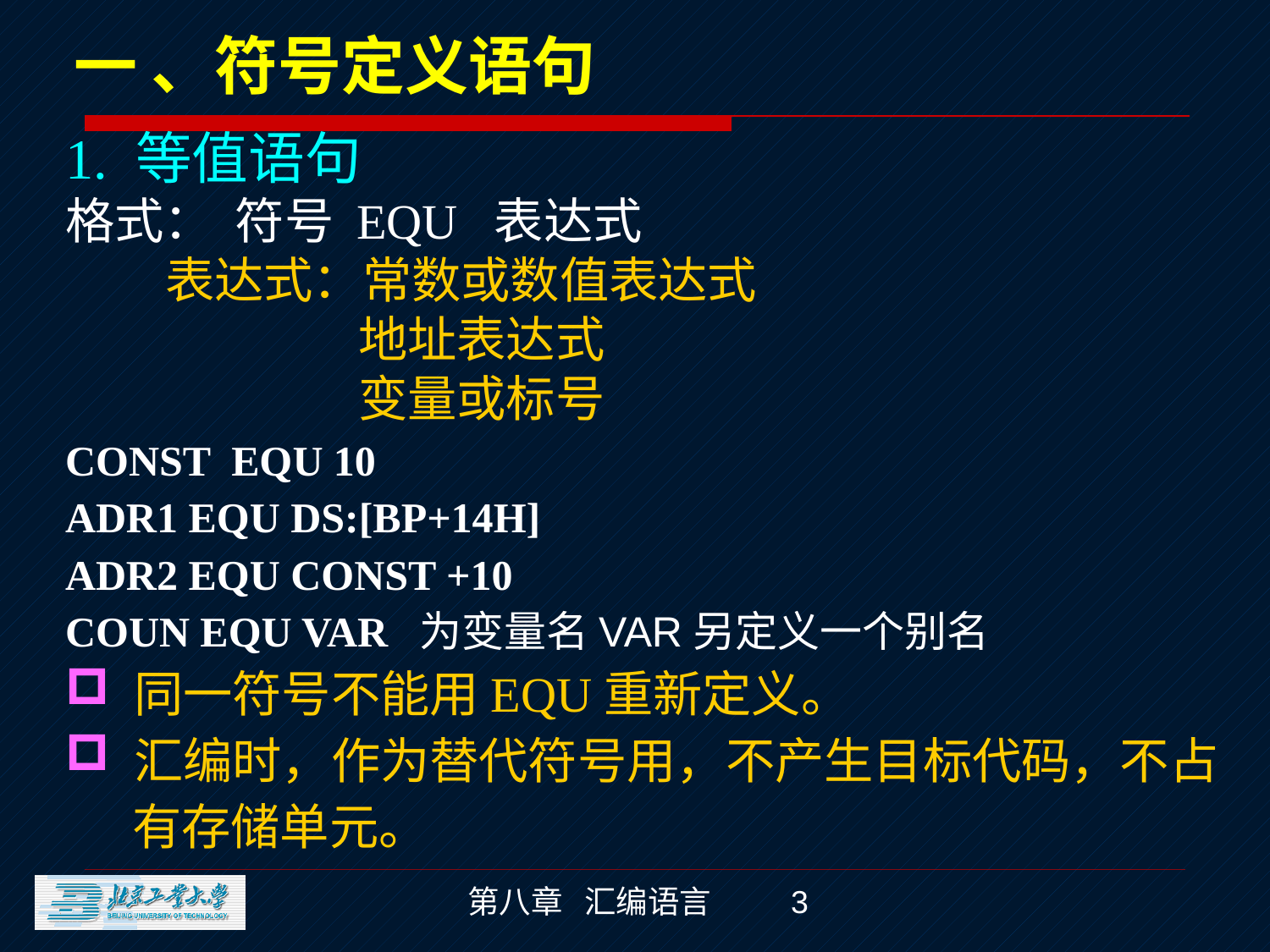

一 、符号定义语句
1. 等值语句
格式：  符号 EQU  表达式
        表达式：常数或数值表达式
	              地址表达式
	              变量或标号
CONST  EQU 10
ADR1 EQU DS:[BP+14H]
ADR2 EQU CONST +10
COUN EQU VAR  为变量名VAR另定义一个别名
 同一符号不能用EQU重新定义。
 汇编时，作为替代符号用，不产生目标代码，不占
     有存储单元。